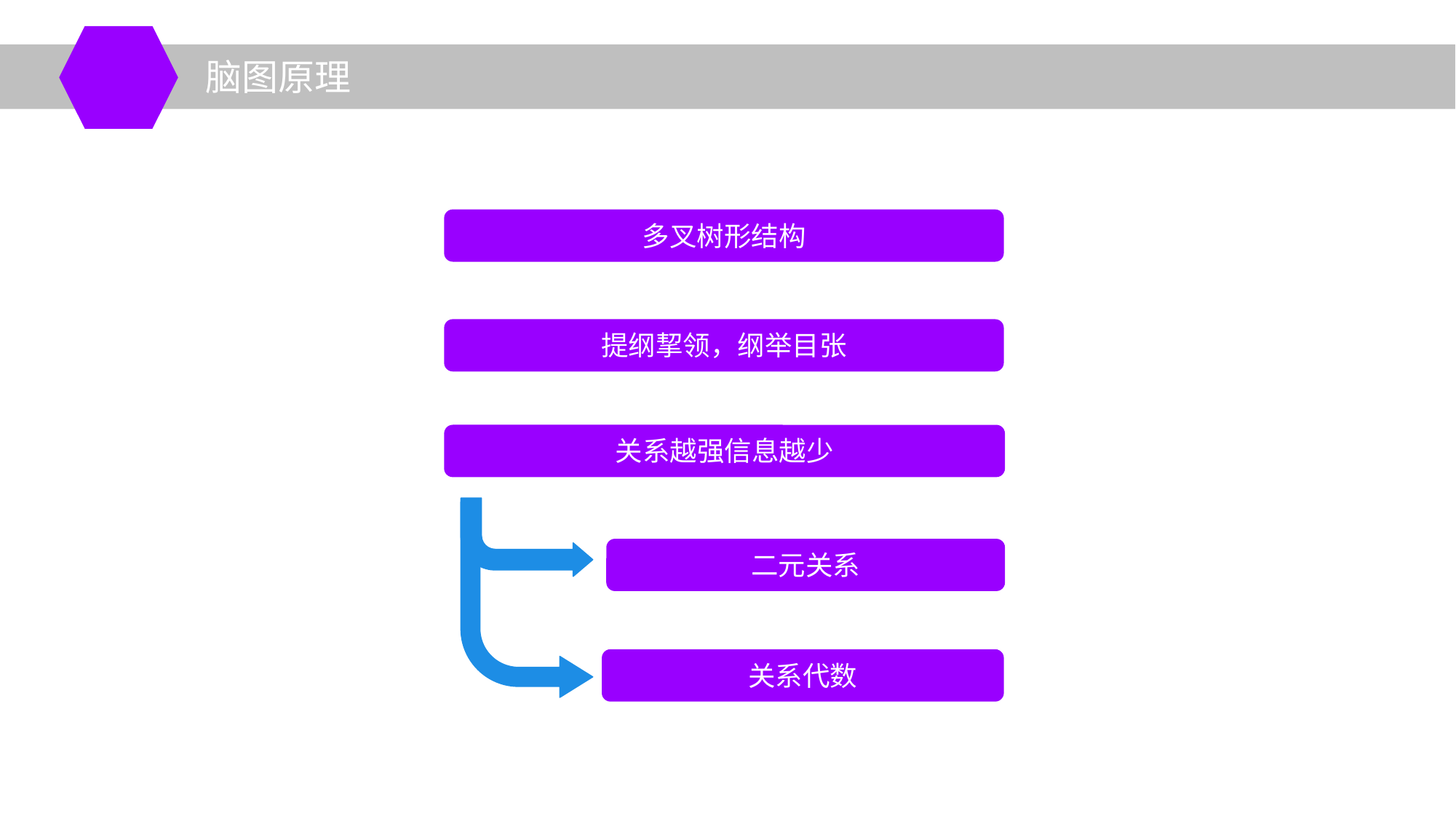

脑图原理

多叉树形结构

提纲挈领，纲举目张

关系越强信息越少

二元关系

关系代数